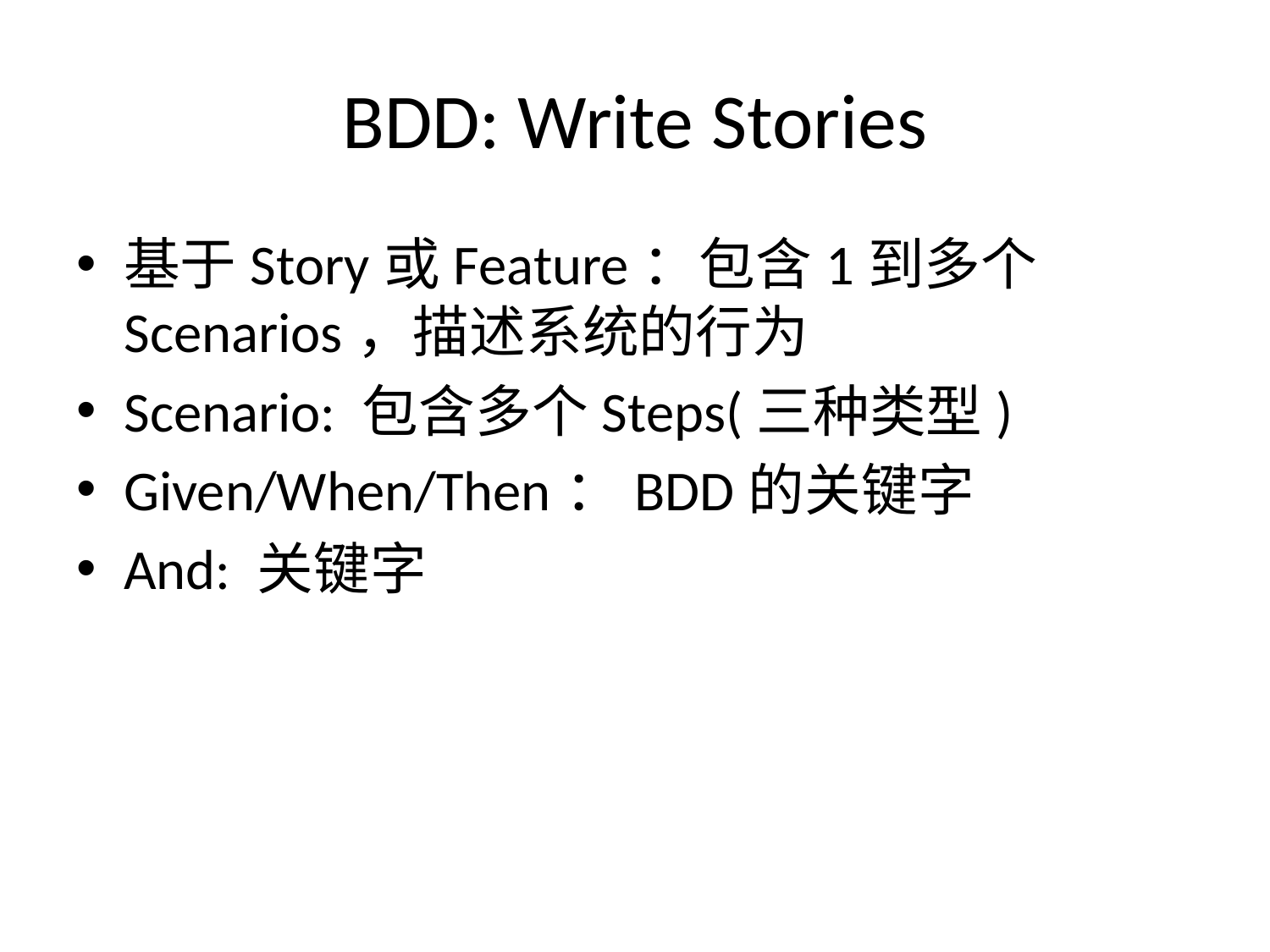

# BDD: Write Stories
基于Story或Feature：包含1到多个Scenarios，描述系统的行为
Scenario: 包含多个Steps(三种类型)
Given/When/Then：BDD的关键字
And: 关键字